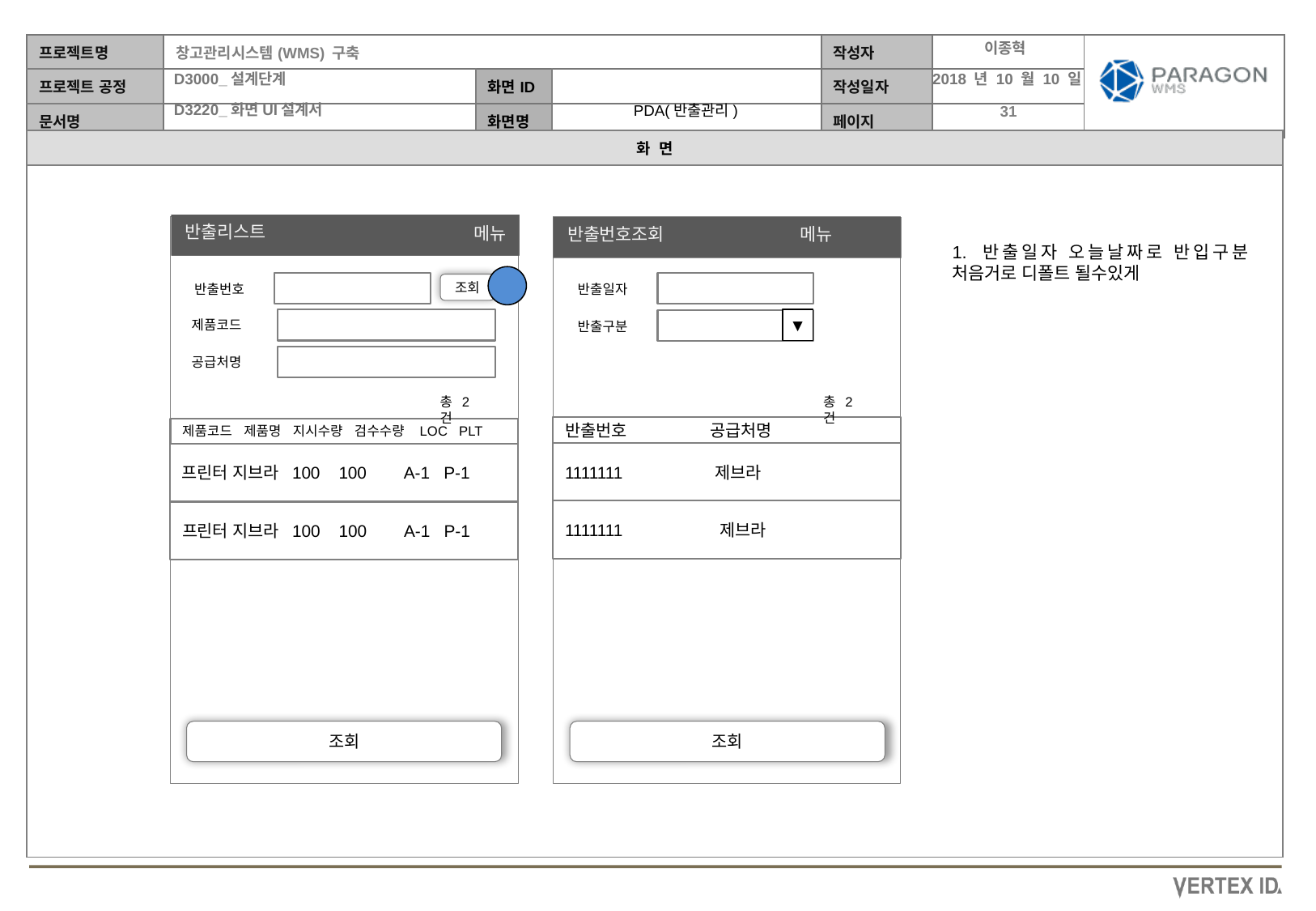

이종혁
2018 년 10 월 10 일
PDA(반출관리)

반출리스트

메뉴

반출번호조회                            메뉴
1. 반출일자 오늘날짜로 반입구분 처음거로 디폴트 될수있게

조회
반출번호
반출일자
▼

제품코드
반출구분

공급처명
총2건
총2건
반출번호                  공급처명
제품코드   제품명   지시수량   검수수량   LOC   PLT
1111111                   제브라
프린터 지브라  100    100        A-1   P-1
1111111                    제브라
프린터 지브라  100    100        A-1   P-1
조회
조회